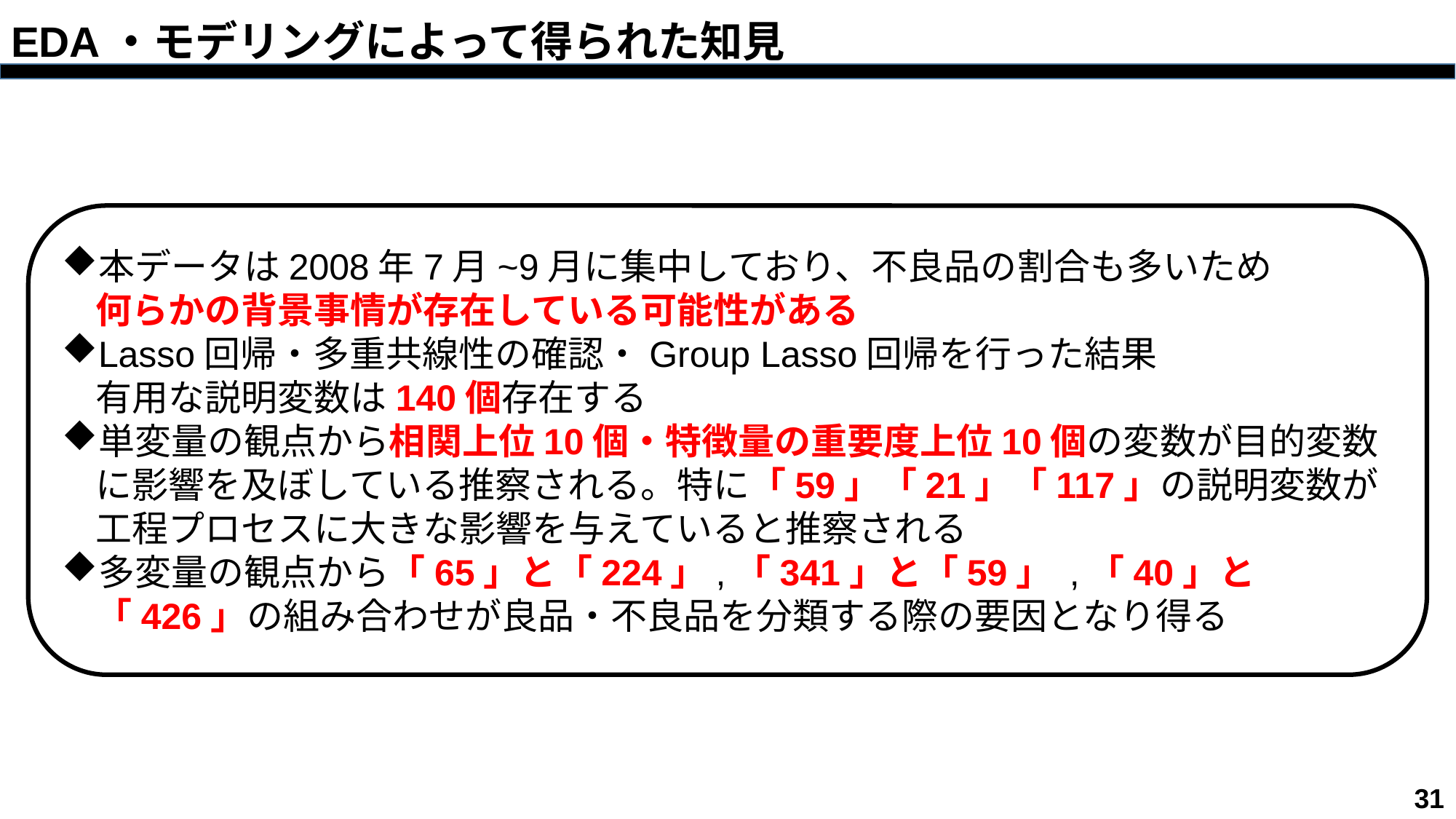

# EDA・モデリングによって得られた知見
本データは2008年7月~9月に集中しており、不良品の割合も多いため
何らかの背景事情が存在している可能性がある
Lasso回帰・多重共線性の確認・Group Lasso回帰を行った結果
有用な説明変数は140個存在する
単変量の観点から相関上位10個・特徴量の重要度上位10個の変数が目的変数に影響を及ぼしている推察される。特に「59」「21」「117」の説明変数が工程プロセスに大きな影響を与えていると推察される
多変量の観点から「65」と「224」,「341」と「59」 ,「40」と「426」の組み合わせが良品・不良品を分類する際の要因となり得る
31